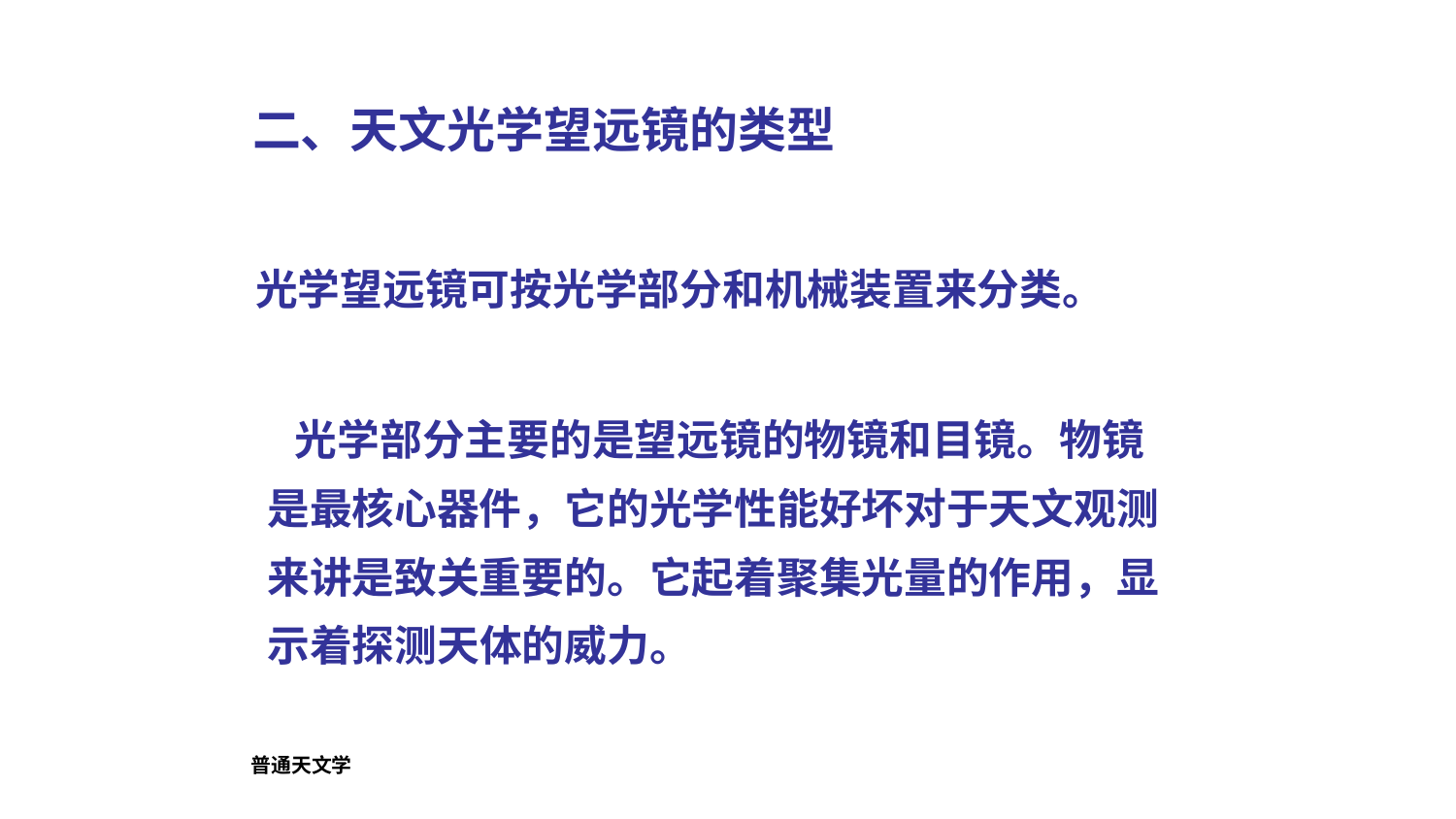

# 二、天文光学望远镜的类型
  光学望远镜可按光学部分和机械装置来分类。

      光学部分主要的是望远镜的物镜和目镜。物镜是最核心器件，它的光学性能好坏对于天文观测来讲是致关重要的。它起着聚集光量的作用，显示着探测天体的威力。
普通天文学